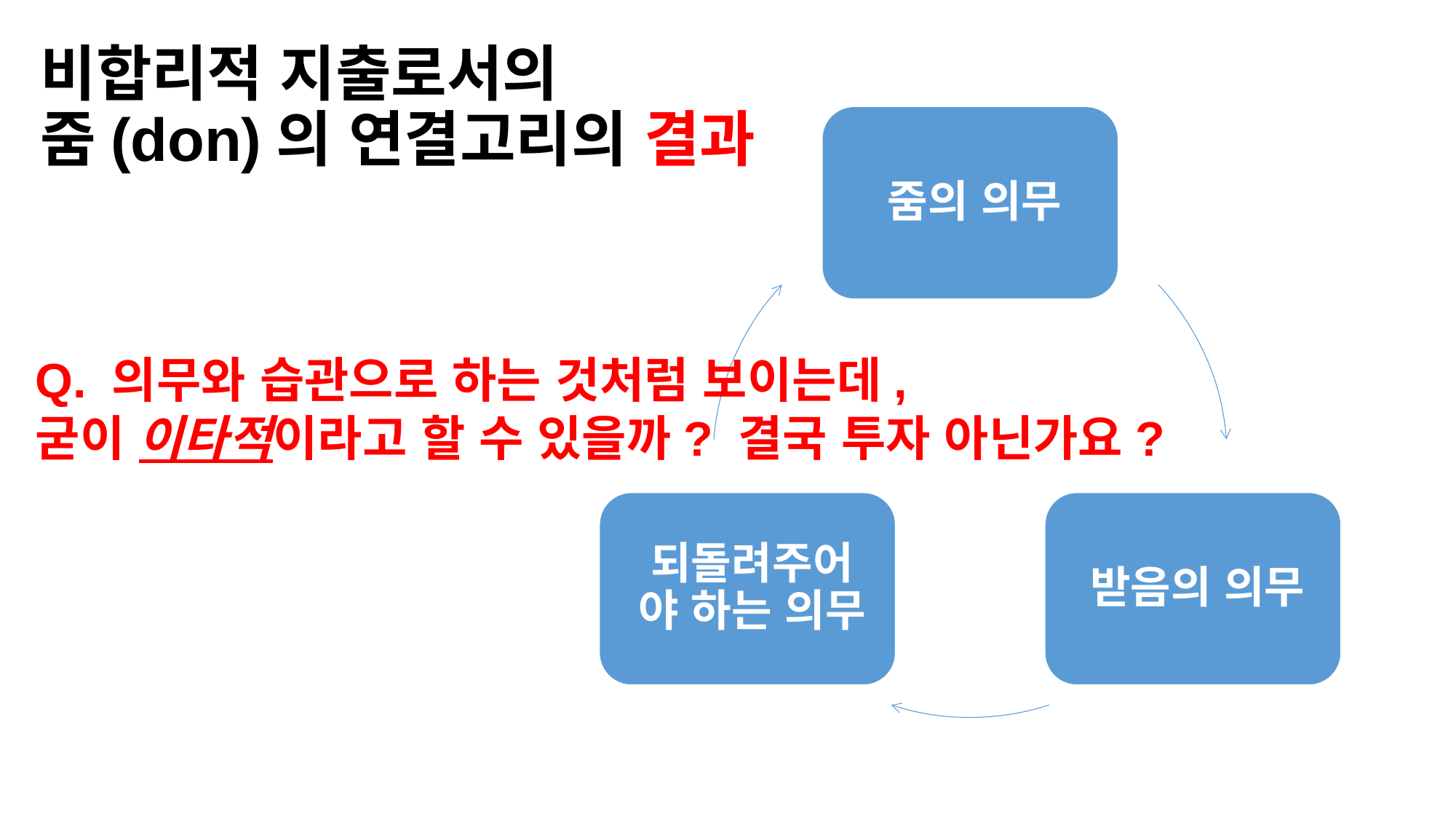

비합리적 지출로서의
줌(don)의 연결고리의 결과
줌의 의무
받음의 의무
되돌려주어야 하는 의무

Q. 의무와 습관으로 하는 것처럼 보이는데,
굳이 이타적이라고 할 수 있을까? 결국 투자 아닌가요?